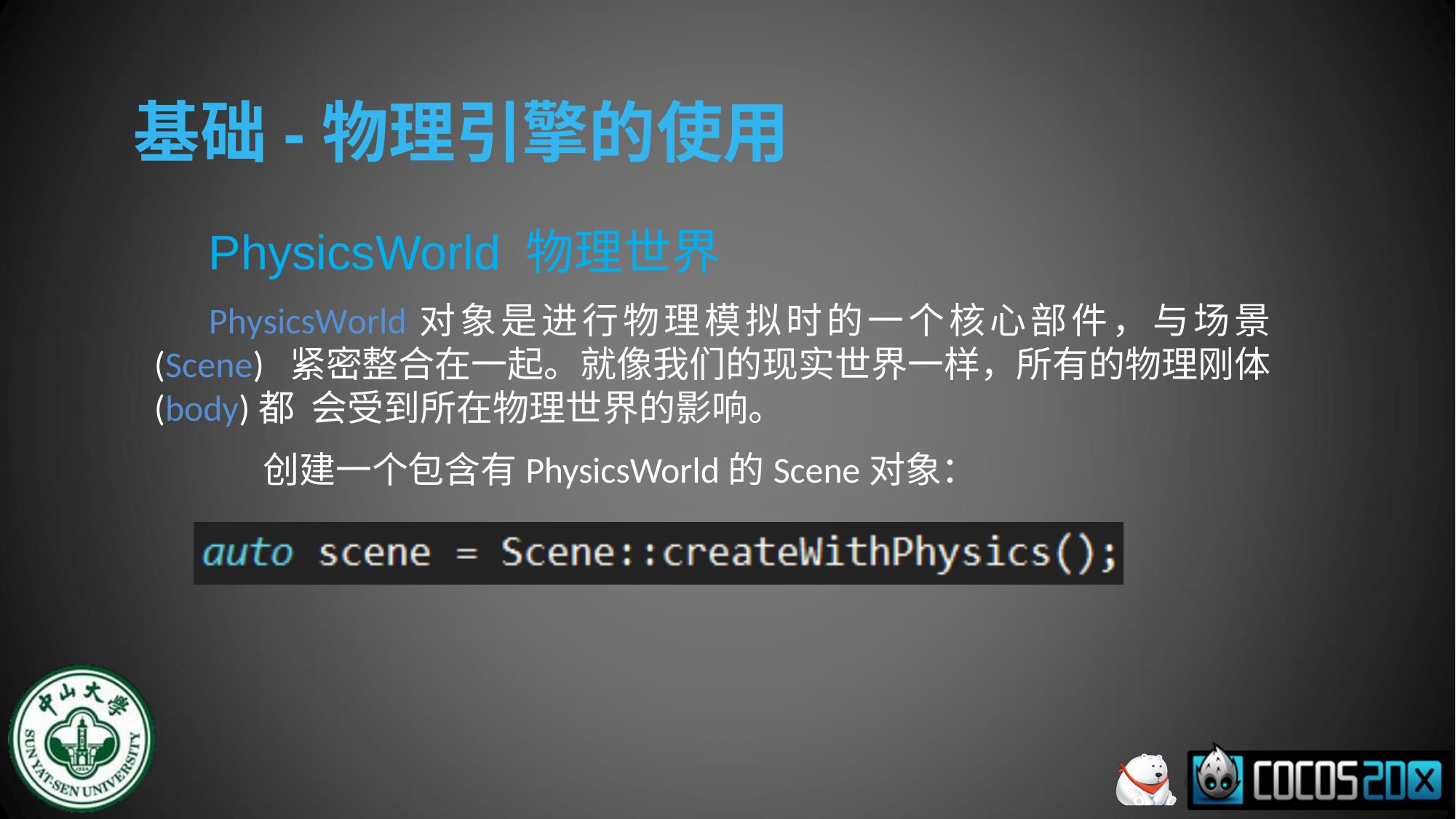

# 基础-物理引擎的使用
PhysicsWorld 物理世界
PhysicsWorld对象是进行物理模拟时的一个核心部件，与场景(Scene)  紧密整合在一起。就像我们的现实世界一样，所有的物理刚体(body)都  会受到所在物理世界的影响。
创建一个包含有PhysicsWorld的Scene对象：